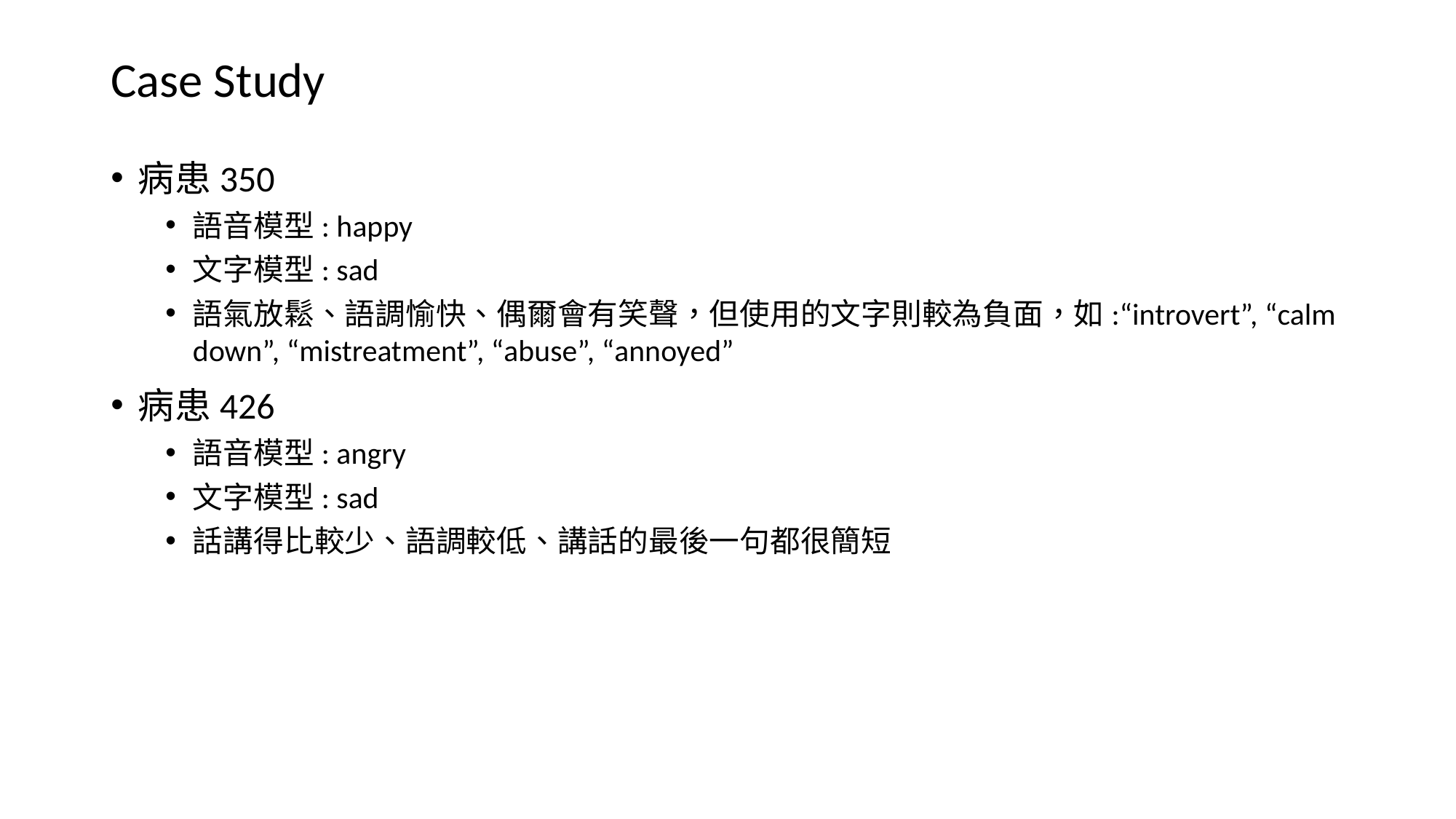

# Case Study
病患350
語音模型: happy
文字模型: sad
語氣放鬆、語調愉快、偶爾會有笑聲，但使用的文字則較為負面，如:“introvert”, “calm down”, “mistreatment”, “abuse”, “annoyed”
病患426
語音模型: angry
文字模型: sad
話講得比較少、語調較低、講話的最後一句都很簡短